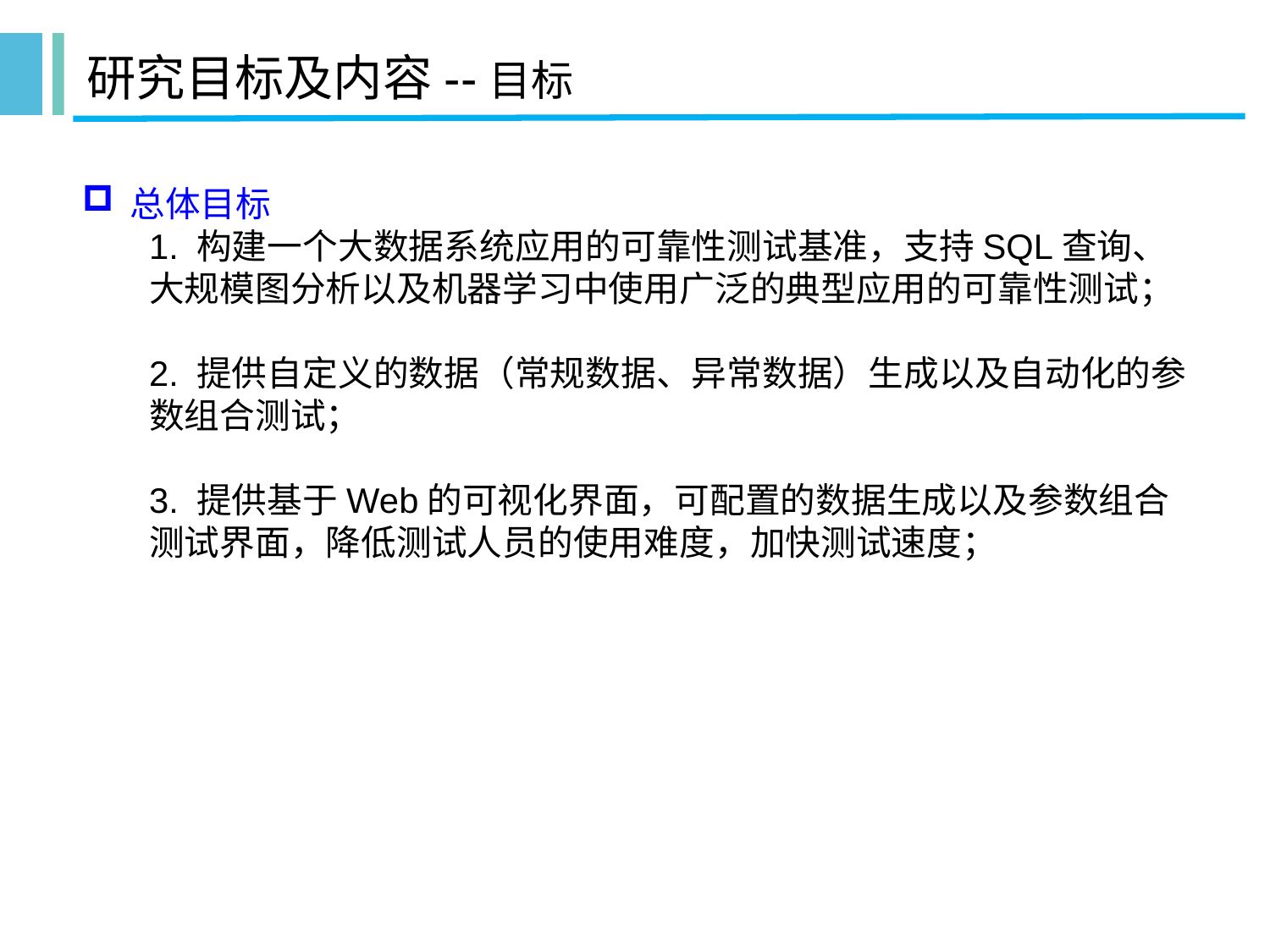

# 研究目标及内容--目标
总体目标
1. 构建一个大数据系统应用的可靠性测试基准，支持SQL查询、大规模图分析以及机器学习中使用广泛的典型应用的可靠性测试；

2. 提供自定义的数据（常规数据、异常数据）生成以及自动化的参数组合测试；

3. 提供基于Web的可视化界面，可配置的数据生成以及参数组合测试界面，降低测试人员的使用难度，加快测试速度；